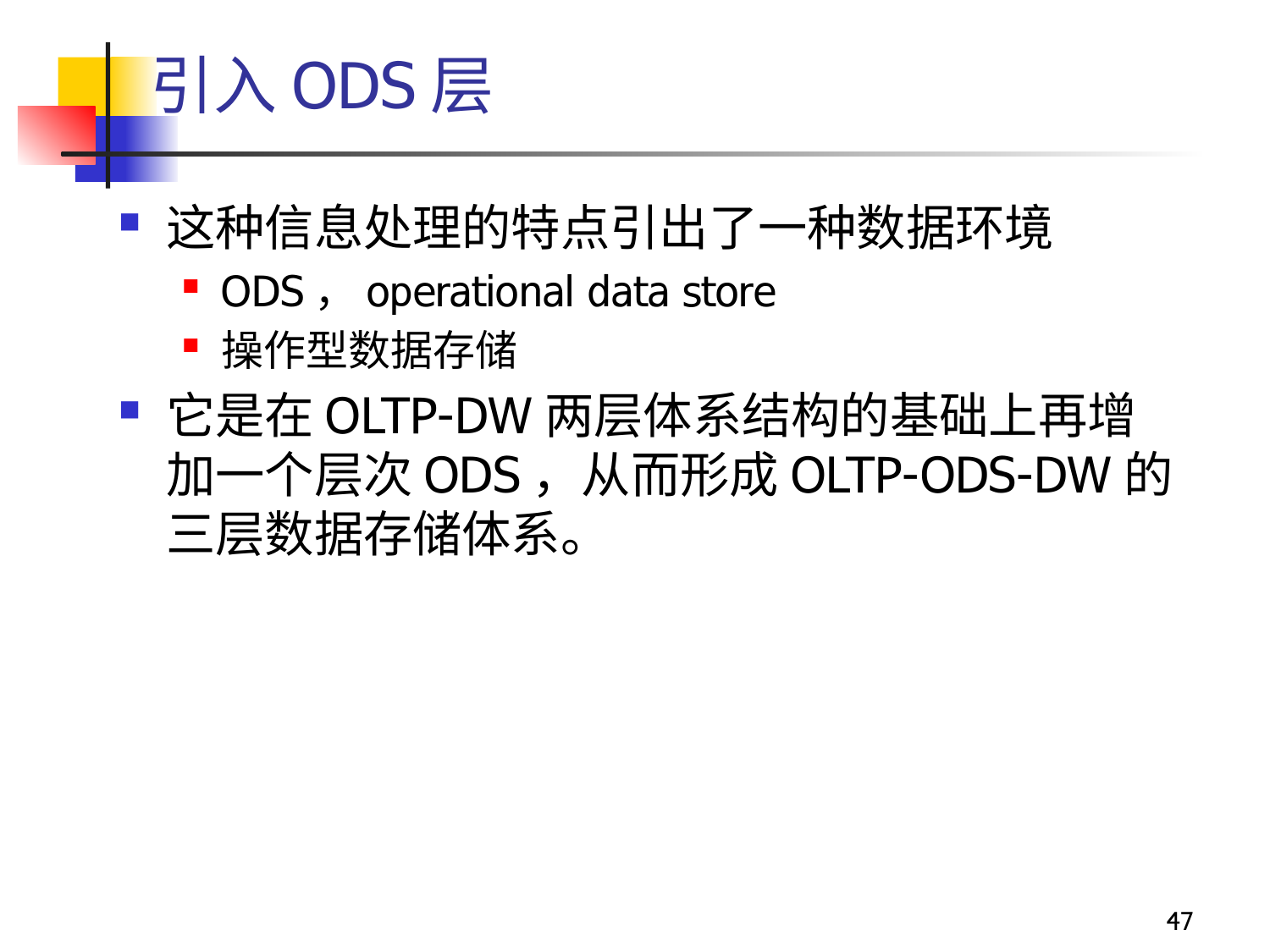

# 引入ODS层
这种信息处理的特点引出了一种数据环境
ODS，operational data store
操作型数据存储
它是在OLTP-DW两层体系结构的基础上再增加一个层次ODS，从而形成OLTP-ODS-DW的三层数据存储体系。

47